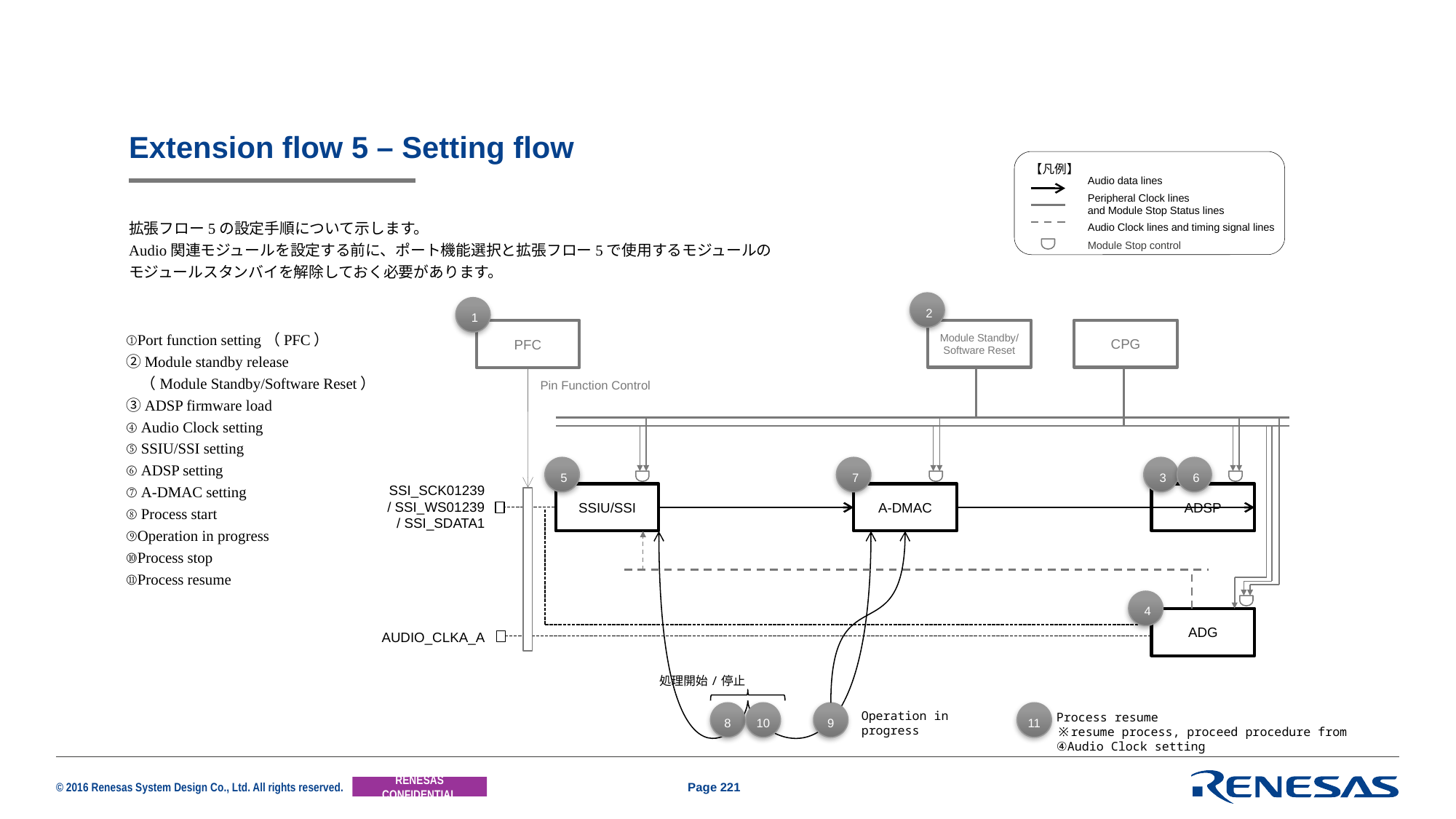

# Extension flow 5 – Setting flow
【凡例】
Audio data lines
Peripheral Clock lines
and Module Stop Status lines
Audio Clock lines and timing signal lines
拡張フロー5の設定手順について示します。
Audio関連モジュールを設定する前に、ポート機能選択と拡張フロー5で使用するモジュールの
モジュールスタンバイを解除しておく必要があります。
Module Stop control

2
1
Module Standby/
Software Reset
CPG
PFC
①Port function setting（PFC）
②Module standby release
　（Module Standby/Software Reset）
③ADSP firmware load
④Audio Clock setting
⑤SSIU/SSI setting
⑥ADSP setting
⑦A-DMAC setting
⑧Process start
⑨Operation in progress
⑩Process stop
⑪Process resume
Pin Function Control
5
7
3
6

SSI_SCK01239
/ SSI_WS01239
/ SSI_SDATA1
SSIU/SSI
A-DMAC
ADSP

4

ADG
AUDIO_CLKA_A

処理開始/停止
8
10
9
11
Operation in progress
Process resume
※resume process, proceed procedure from ④Audio Clock setting
Page 221